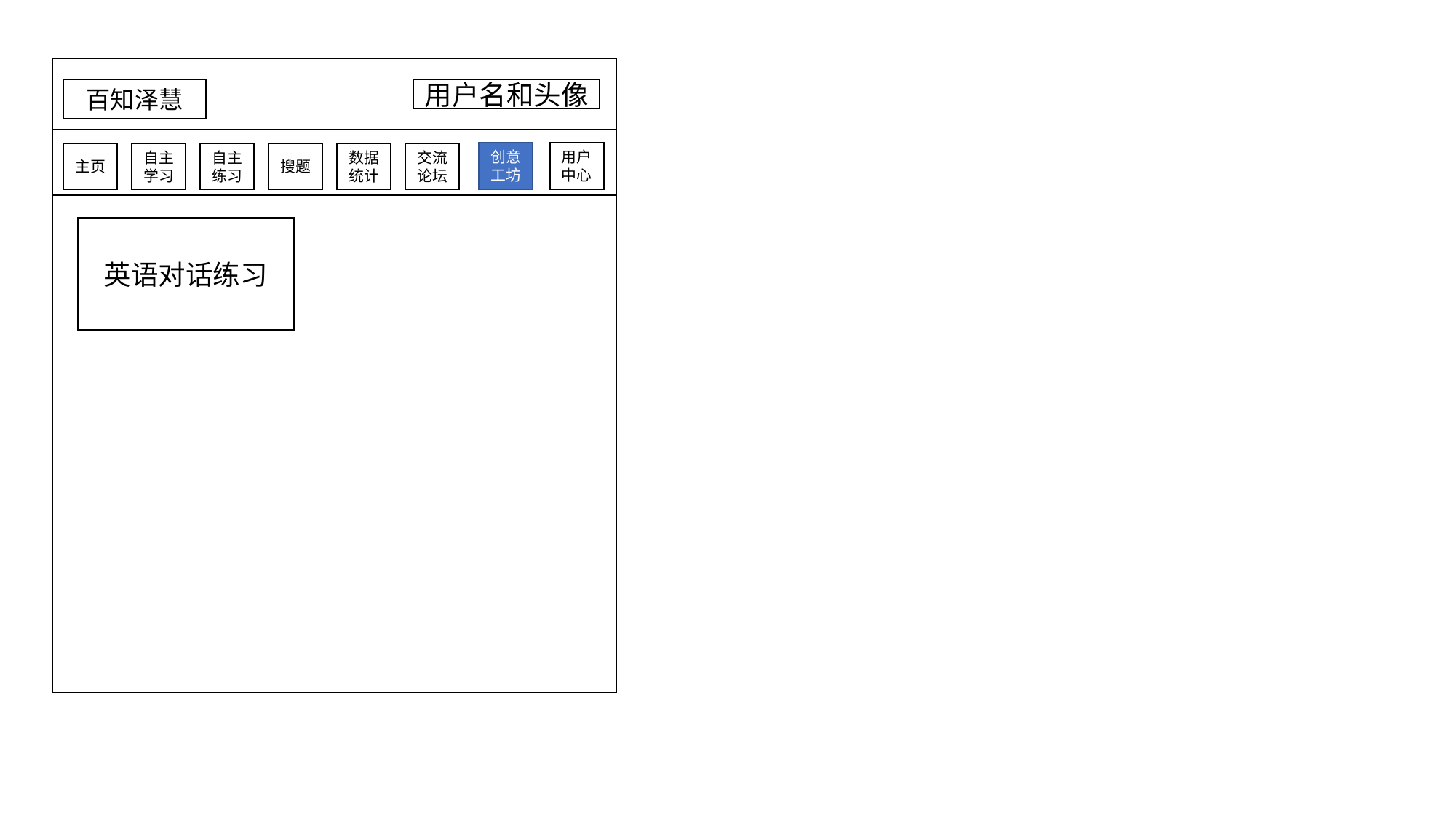

百知泽慧
用户名和头像
用户中心
主页
自主学习
自主练习
搜题
数据统计
交流论坛
创意工坊
英语对话练习